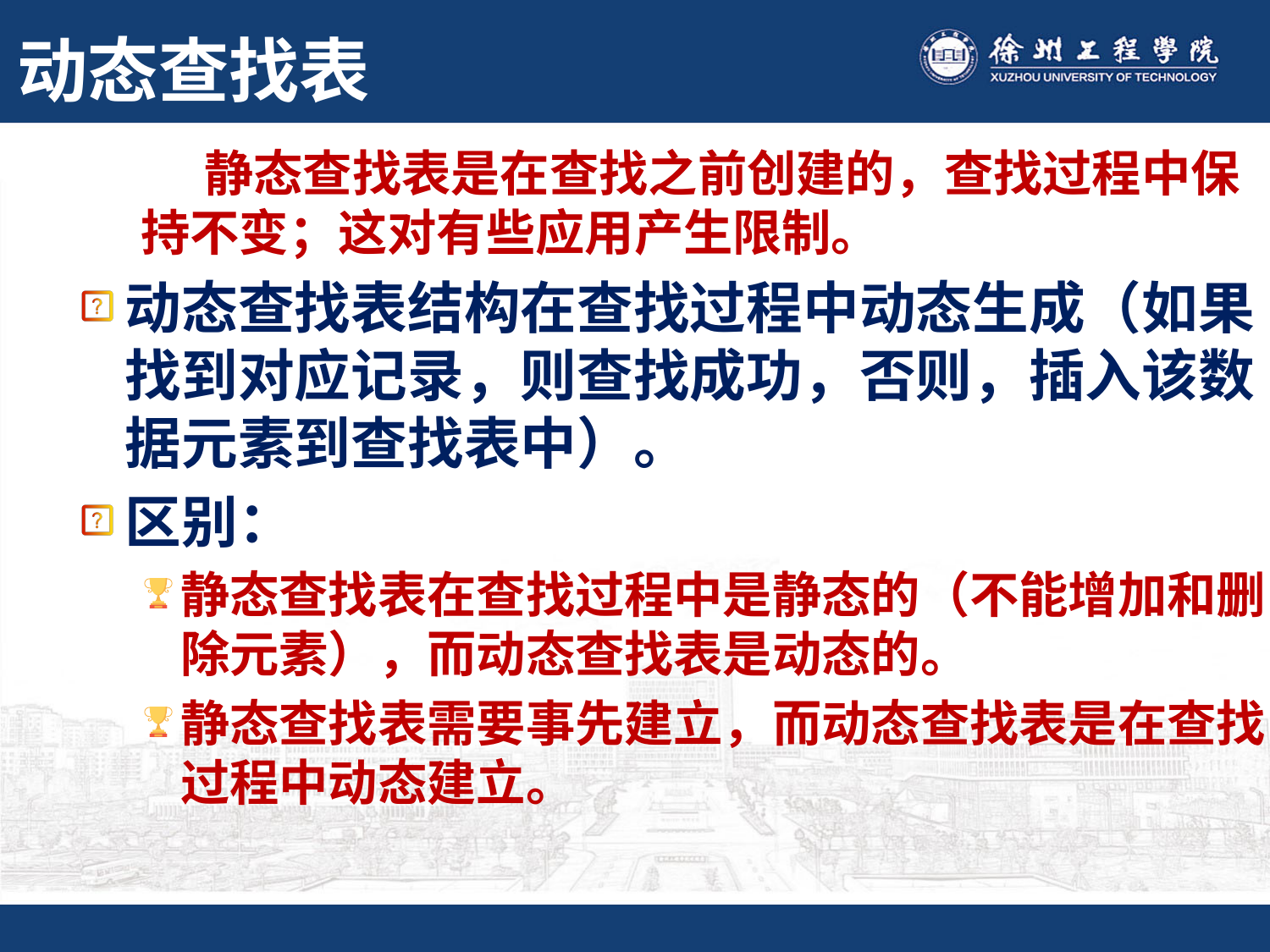

# 动态查找表
静态查找表是在查找之前创建的，查找过程中保持不变；这对有些应用产生限制。
动态查找表结构在查找过程中动态生成（如果找到对应记录，则查找成功，否则，插入该数据元素到查找表中）。
区别：
静态查找表在查找过程中是静态的（不能增加和删除元素），而动态查找表是动态的。
静态查找表需要事先建立，而动态查找表是在查找过程中动态建立。